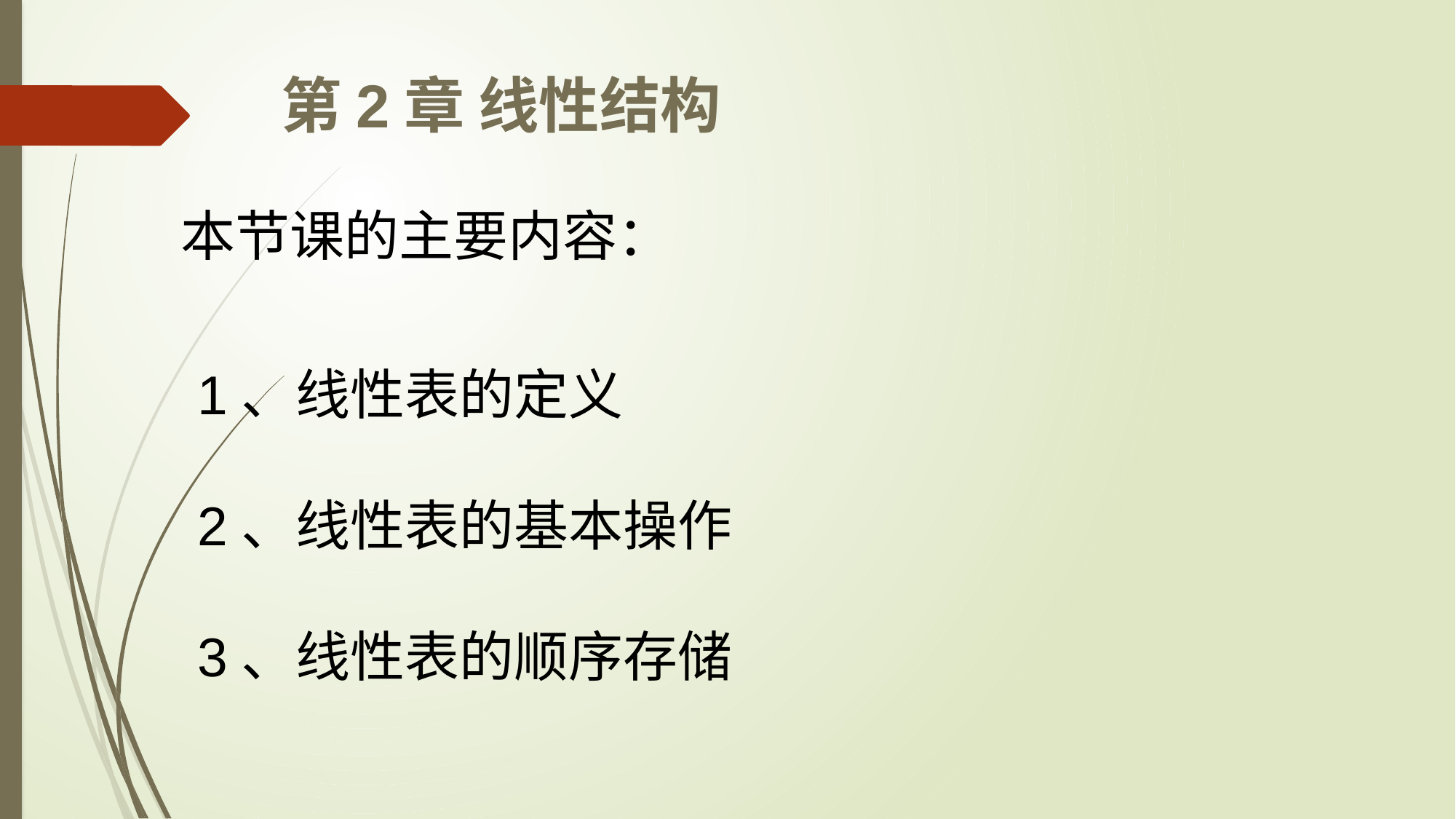

# 第2章 线性结构
本节课的主要内容：
1、线性表的定义

2、线性表的基本操作

3、线性表的顺序存储